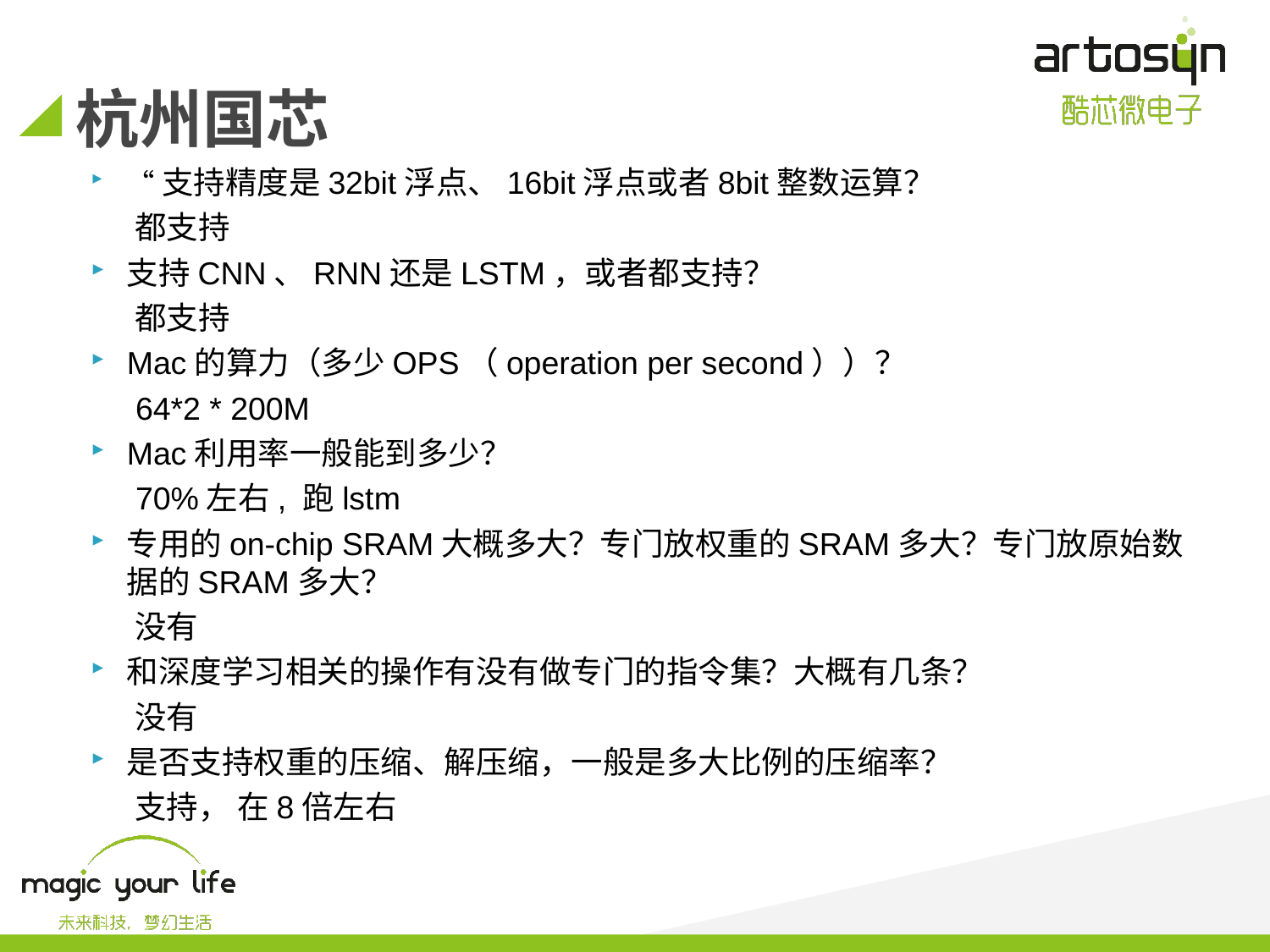

# 杭州国芯
“支持精度是32bit浮点、16bit浮点或者8bit整数运算？
     都支持
支持CNN、RNN还是LSTM，或者都支持？
     都支持
Mac的算力（多少OPS（operation per second））？
     64*2 * 200M
Mac利用率一般能到多少？
     70%左右, 跑lstm
专用的on-chip SRAM大概多大？专门放权重的SRAM多大？专门放原始数据的SRAM多大？
     没有
和深度学习相关的操作有没有做专门的指令集？大概有几条？
     没有
是否支持权重的压缩、解压缩，一般是多大比例的压缩率？
     支持， 在8倍左右